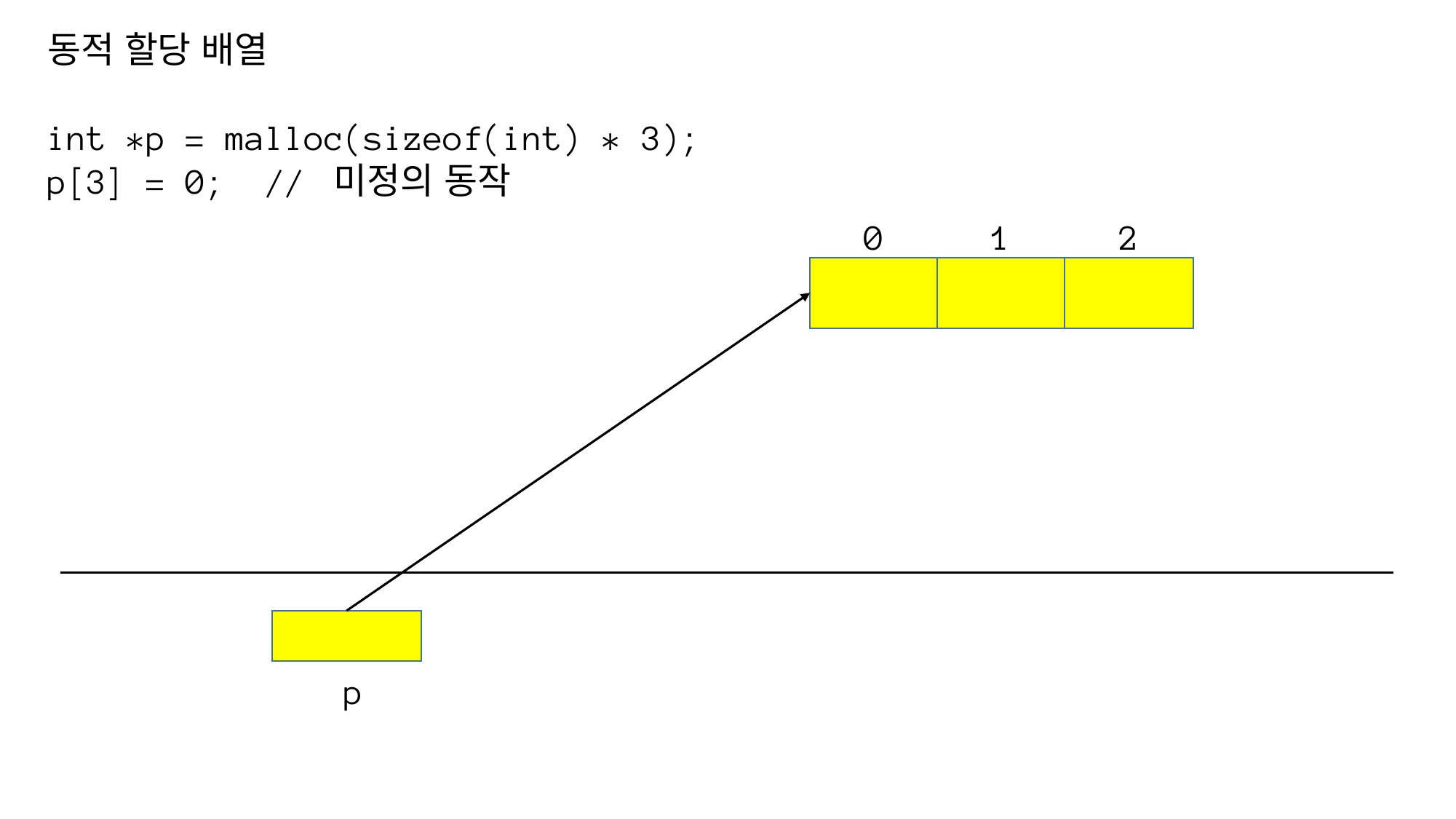

동적 할당 배열

int *p = malloc(sizeof(int) * 3);
p[3] = 0;	// 미정의 동작

0
1
2

p